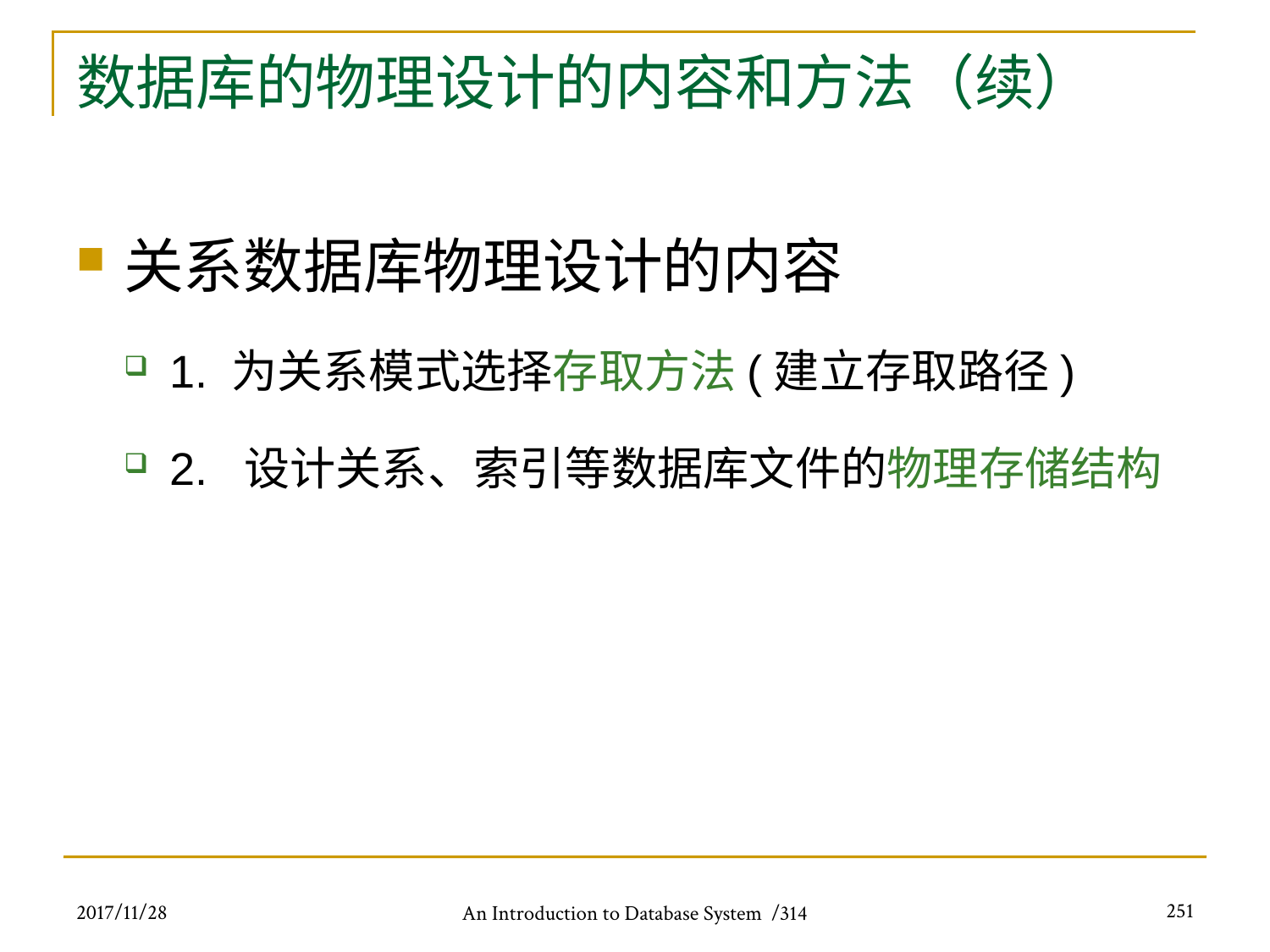

# 数据库的物理设计的内容和方法（续）
关系数据库物理设计的内容
1. 为关系模式选择存取方法(建立存取路径)
2.  设计关系、索引等数据库文件的物理存储结构
2017/11/28
251
An Introduction to Database System  /314